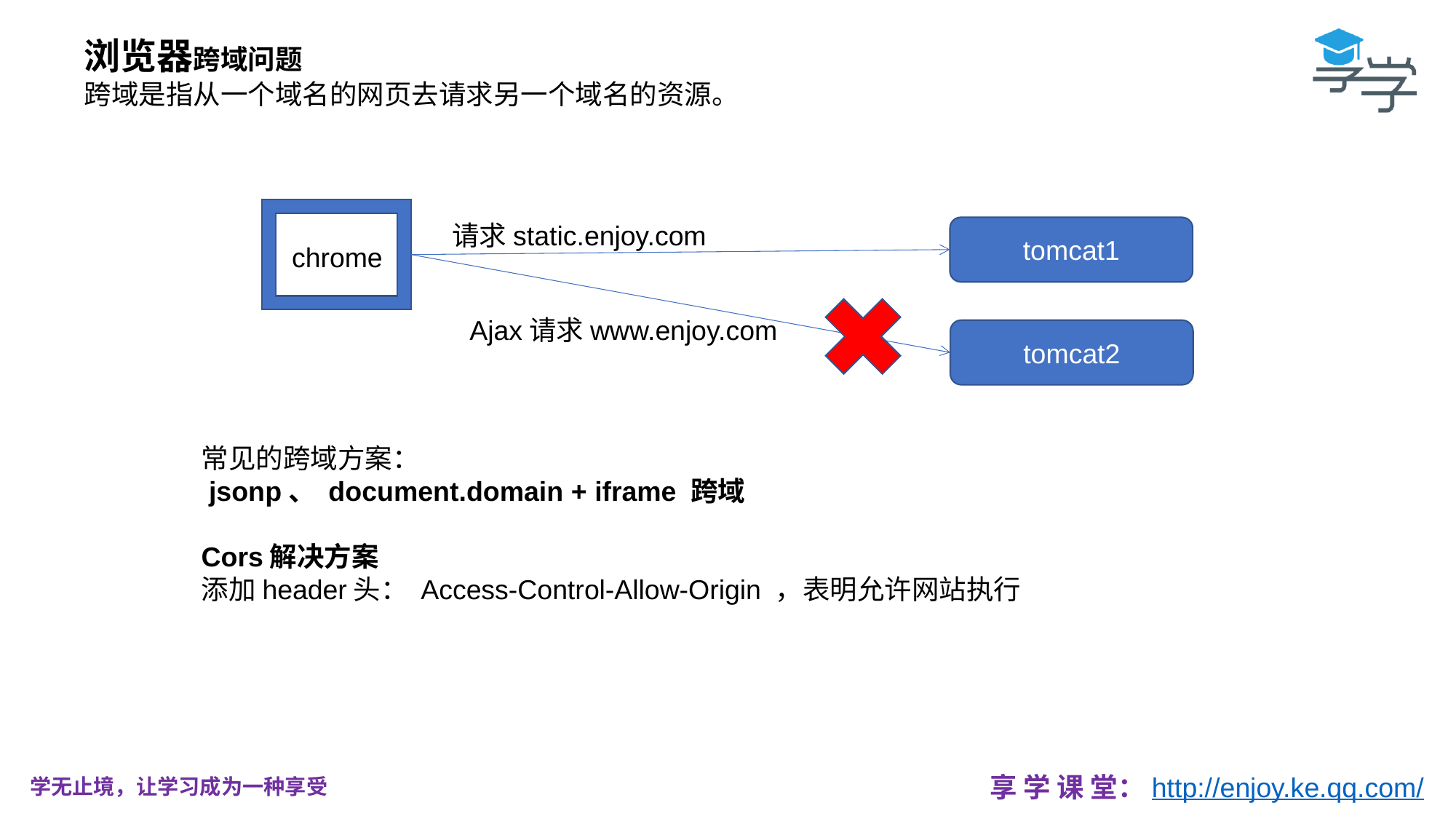

浏览器跨域问题
跨域是指从一个域名的网页去请求另一个域名的资源。

请求static.enjoy.com

tomcat1
chrome

Ajax请求www.enjoy.com
tomcat2
常见的跨域方案：
 jsonp、 document.domain + iframe 跨域

Cors解决方案
添加header头： Access-Control-Allow-Origin ，表明允许网站执行